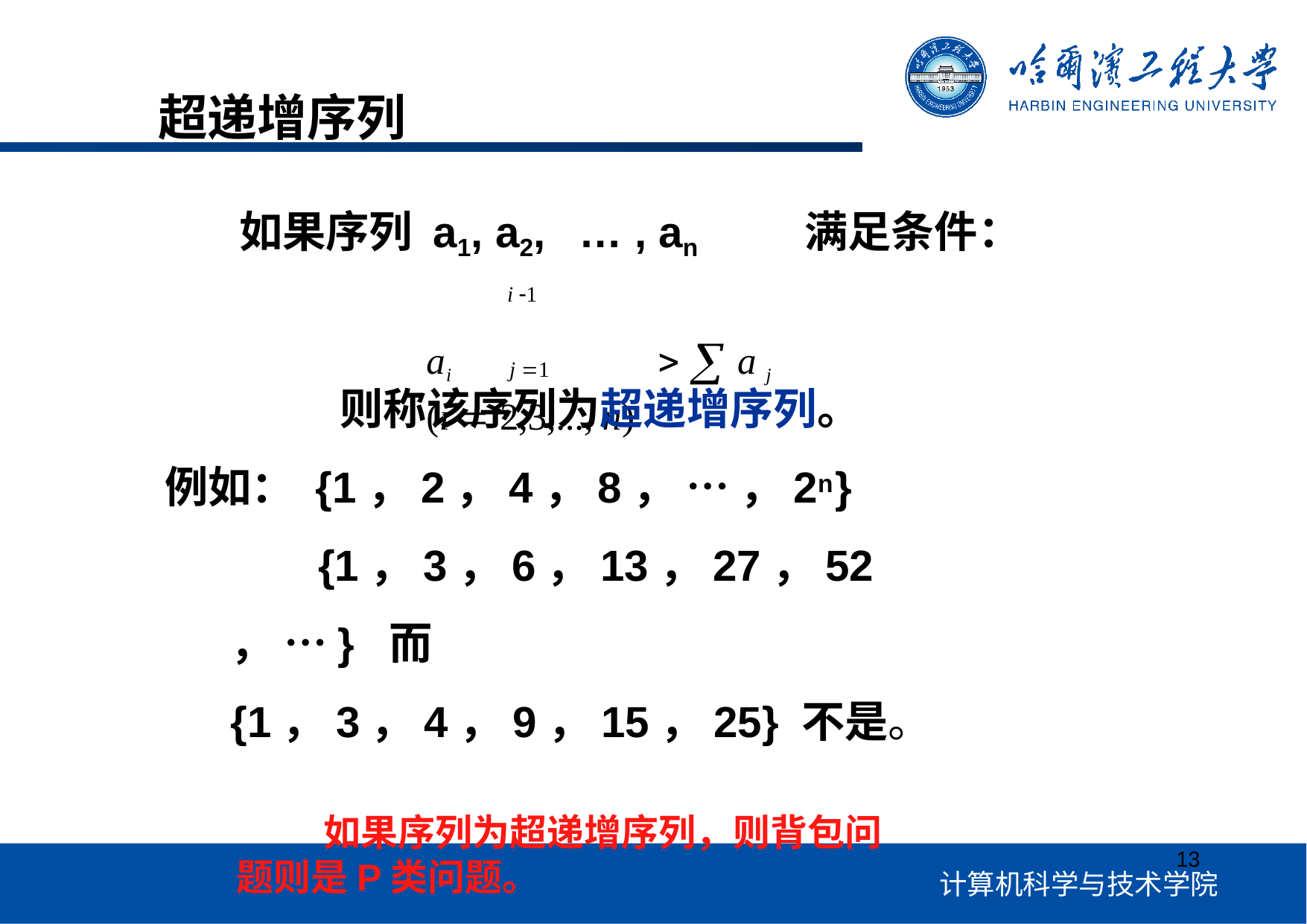

# 超递增序列
如果序列 a1, a2, … , an
ai	> ∑ a j (i = 2,3,..., n)
满足条件：
i −1
j =1
则称该序列为超递增序列。
例如： {1，2，4，8， … ，2n	}
{1，3，6，13，27，52， …}  而	{1，3，4，9，15，25} 不是。

如果序列为超递增序列，则背包问题则是P类问题。
13